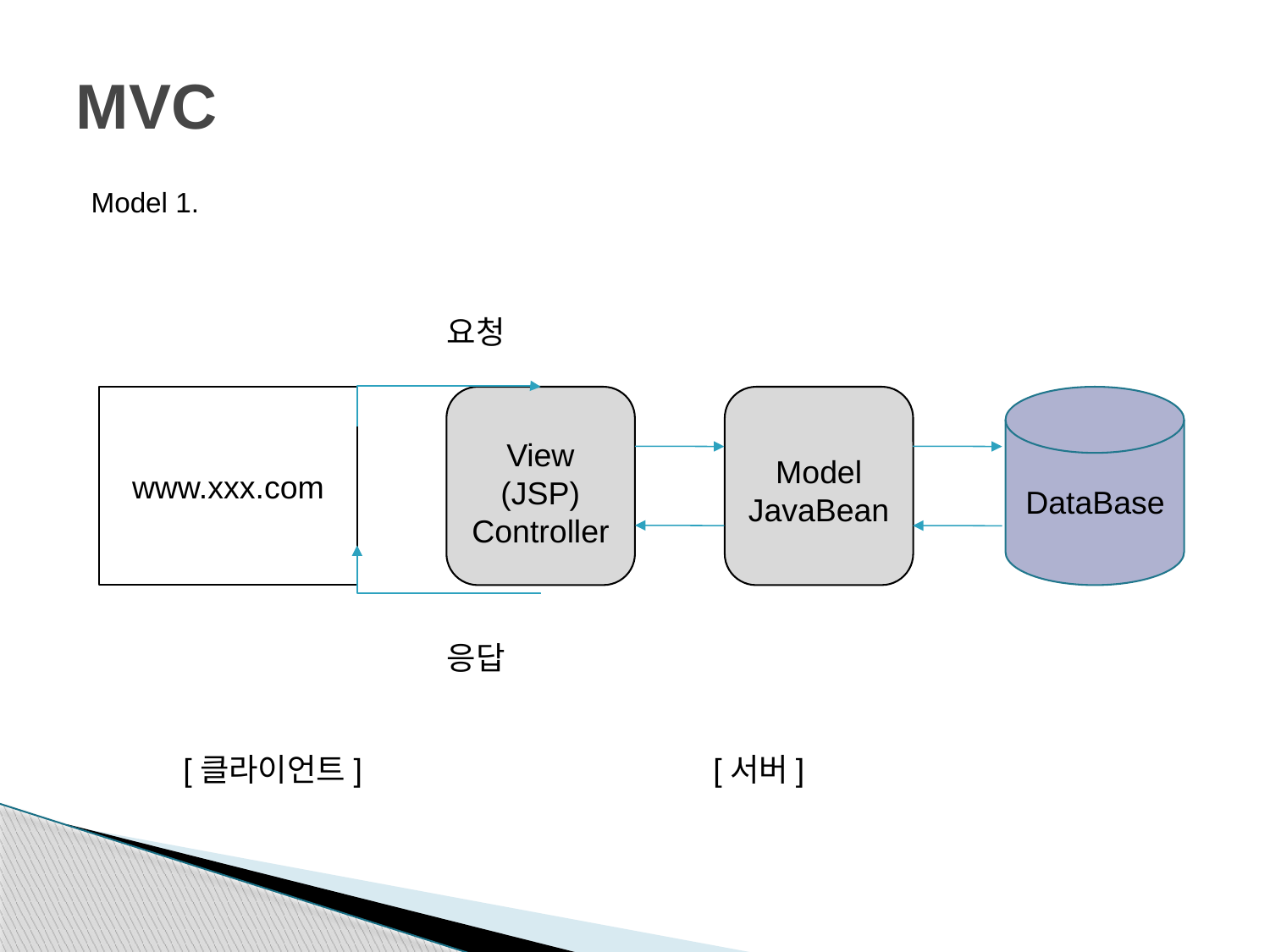

# MVC
Model 1.
요청
www.xxx.com

View
(JSP)
Controller

Model
JavaBean
DataBase
응답
[클라이언트]
[서버]